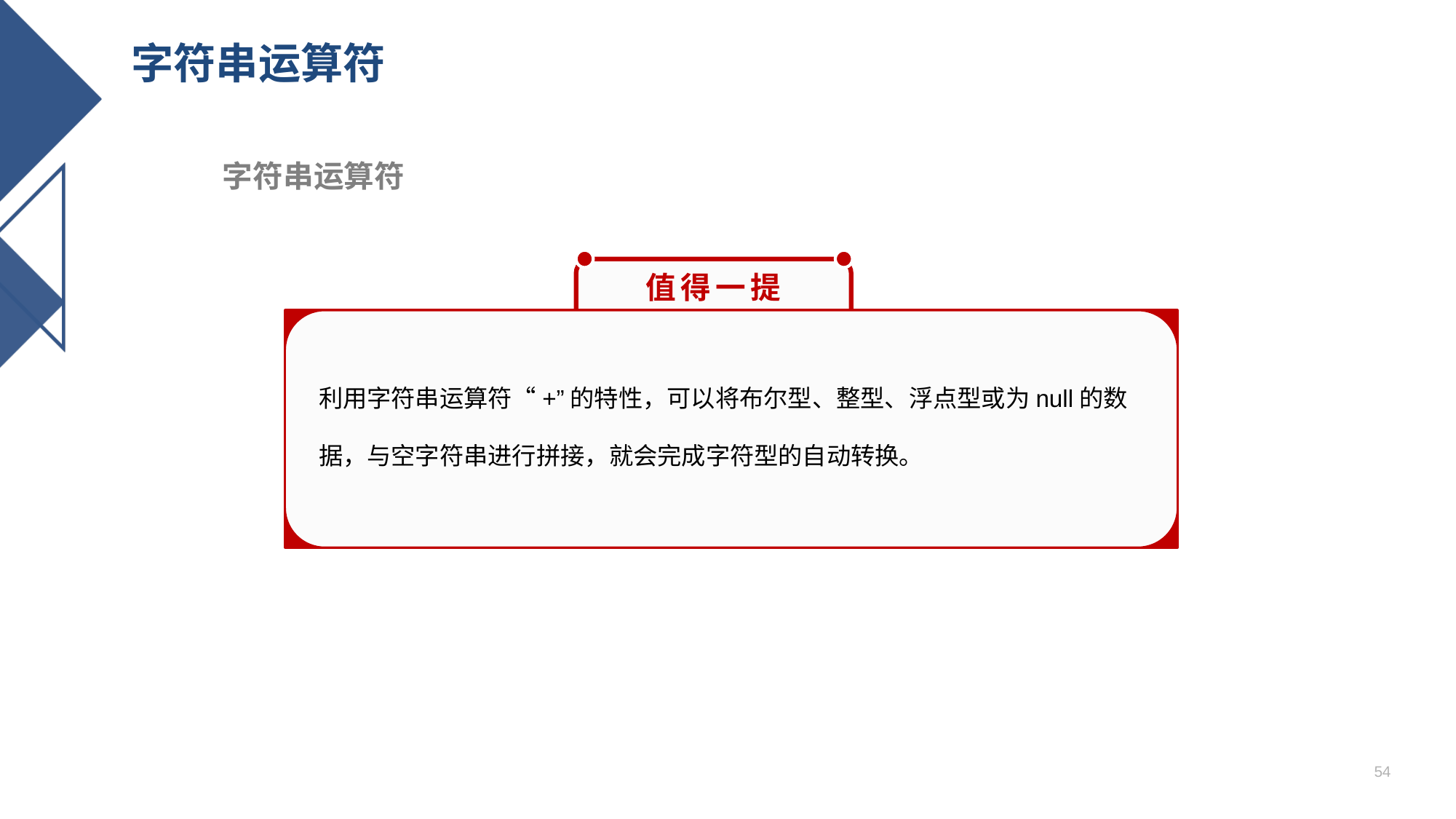

# 字符串运算符
字符串运算符

值得一提

利用字符串运算符“+”的特性，可以将布尔型、整型、浮点型或为null的数据，与空字符串进行拼接，就会完成字符型的自动转换。
54